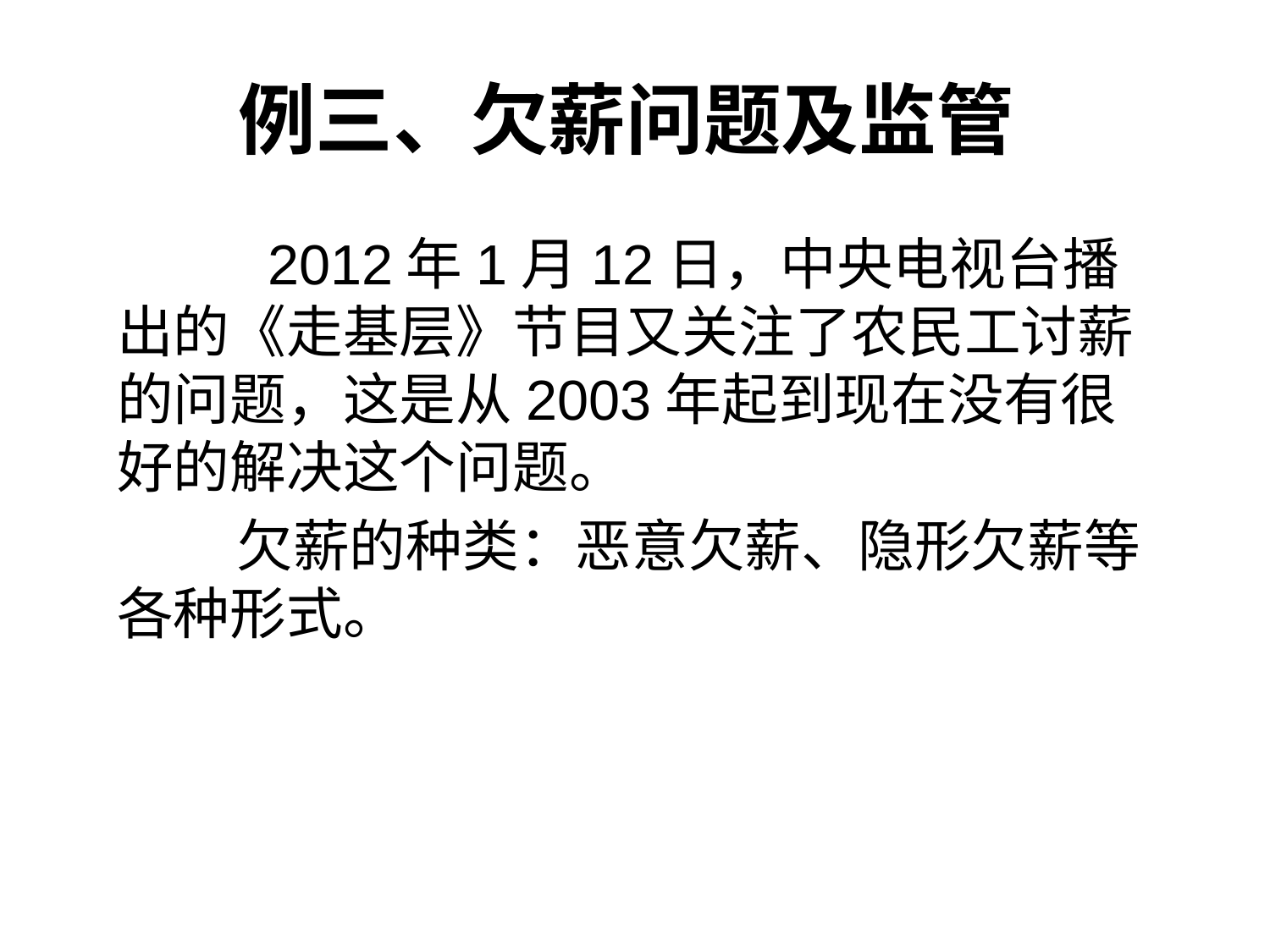

# 例三、欠薪问题及监管
               2012年1月12日，中央电视台播出的《走基层》节目又关注了农民工讨薪的问题，这是从2003年起到现在没有很好的解决这个问题。
               欠薪的种类：恶意欠薪、隐形欠薪等各种形式。